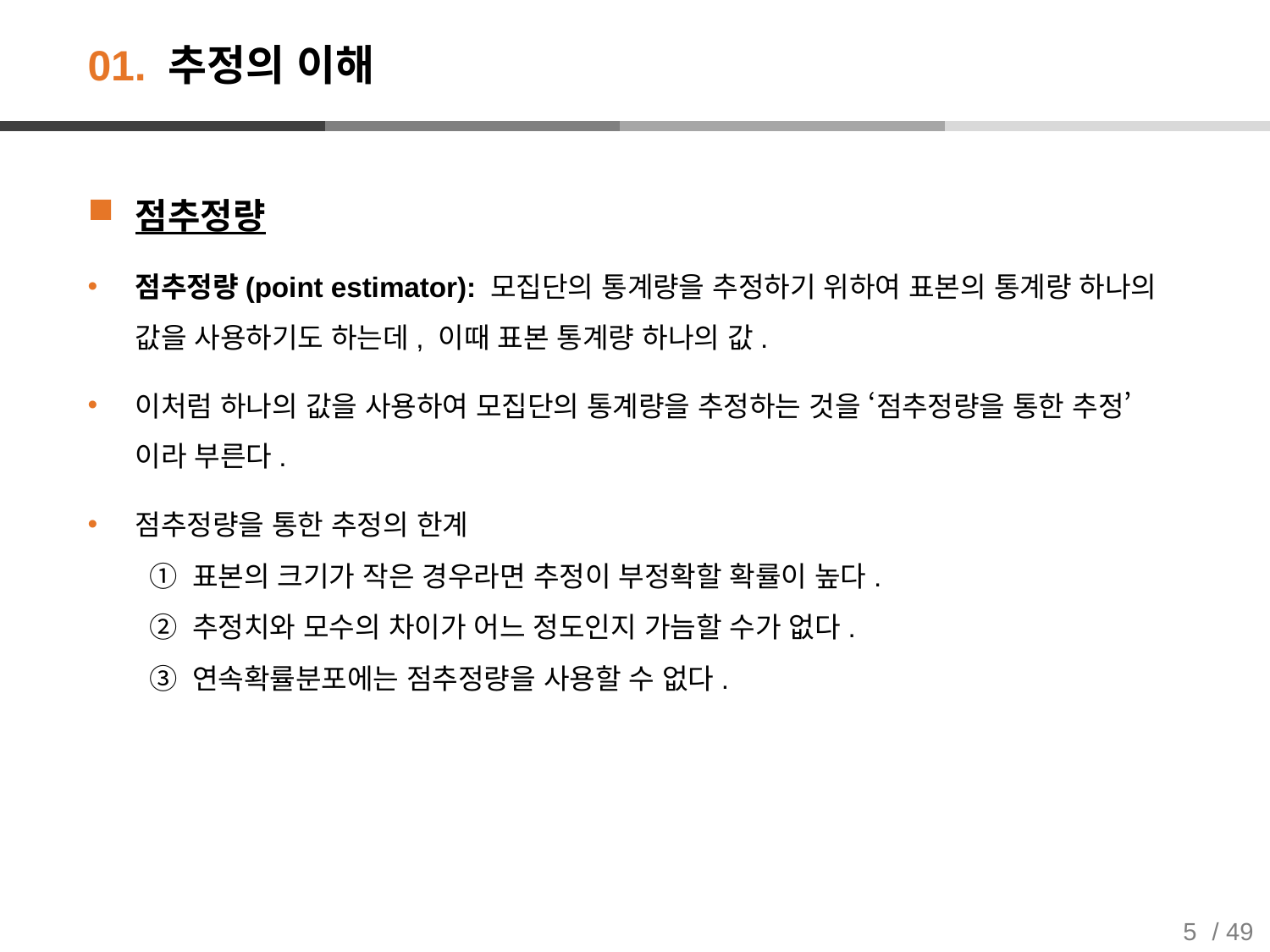

# 01. 추정의 이해
점추정량
점추정량(point estimator): 모집단의 통계량을 추정하기 위하여 표본의 통계량 하나의 값을 사용하기도 하는데, 이때 표본 통계량 하나의 값.
이처럼 하나의 값을 사용하여 모집단의 통계량을 추정하는 것을 ‘점추정량을 통한 추정’이라 부른다.
점추정량을 통한 추정의 한계
① 표본의 크기가 작은 경우라면 추정이 부정확할 확률이 높다.
② 추정치와 모수의 차이가 어느 정도인지 가늠할 수가 없다.
③ 연속확률분포에는 점추정량을 사용할 수 없다.